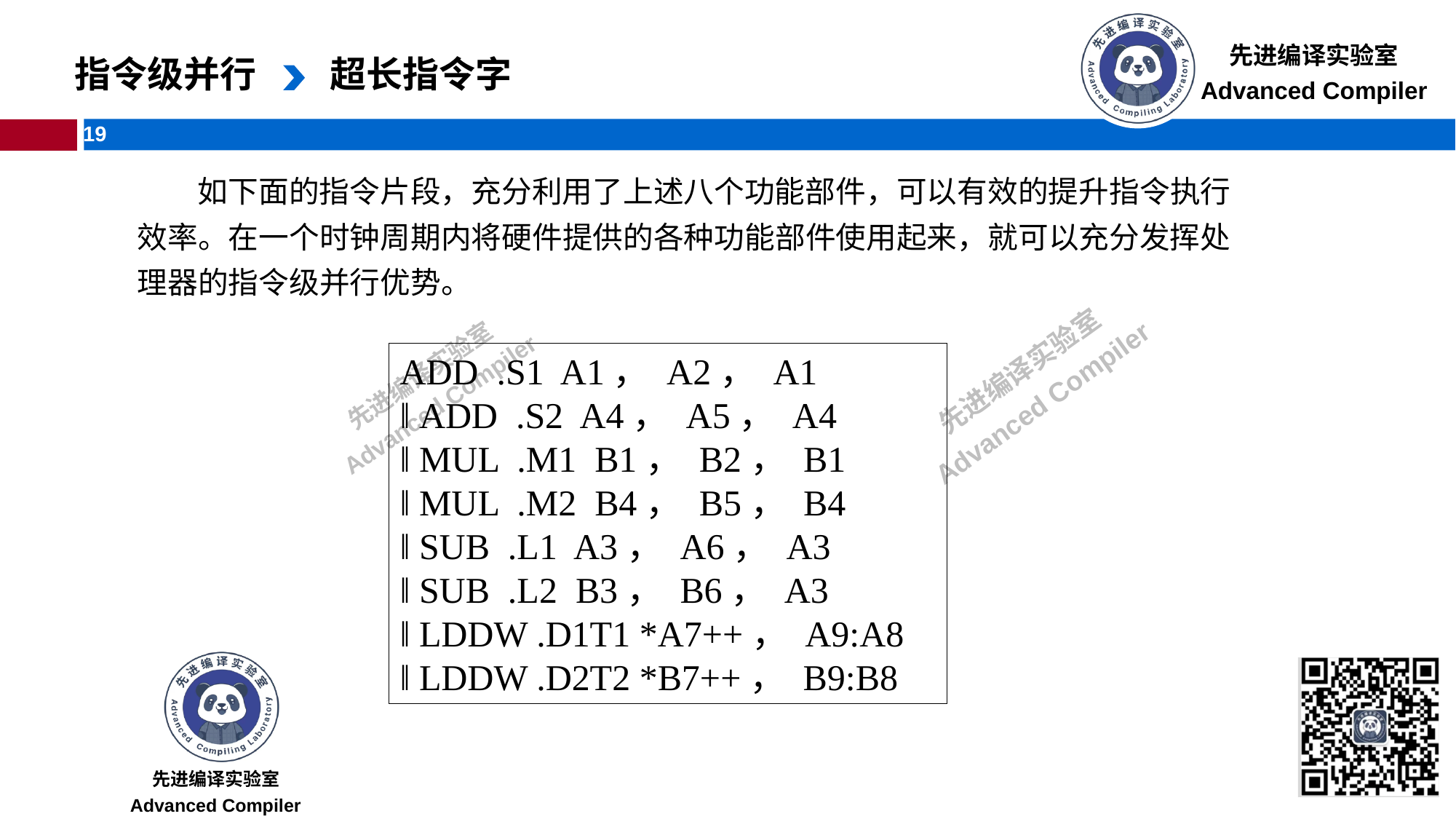

指令级并行
超长指令字

如下面的指令片段，充分利用了上述八个功能部件，可以有效的提升指令执行效率。在一个时钟周期内将硬件提供的各种功能部件使用起来，就可以充分发挥处理器的指令级并行优势。
ADD  .S1  A1， A2， A1
‖ ADD  .S2  A4， A5， A4
‖ MUL  .M1  B1， B2， B1
‖ MUL  .M2  B4， B5， B4
‖ SUB  .L1  A3， A6， A3
‖ SUB  .L2  B3， B6， A3
‖ LDDW .D1T1 *A7++， A9:A8
‖ LDDW .D2T2 *B7++， B9:B8